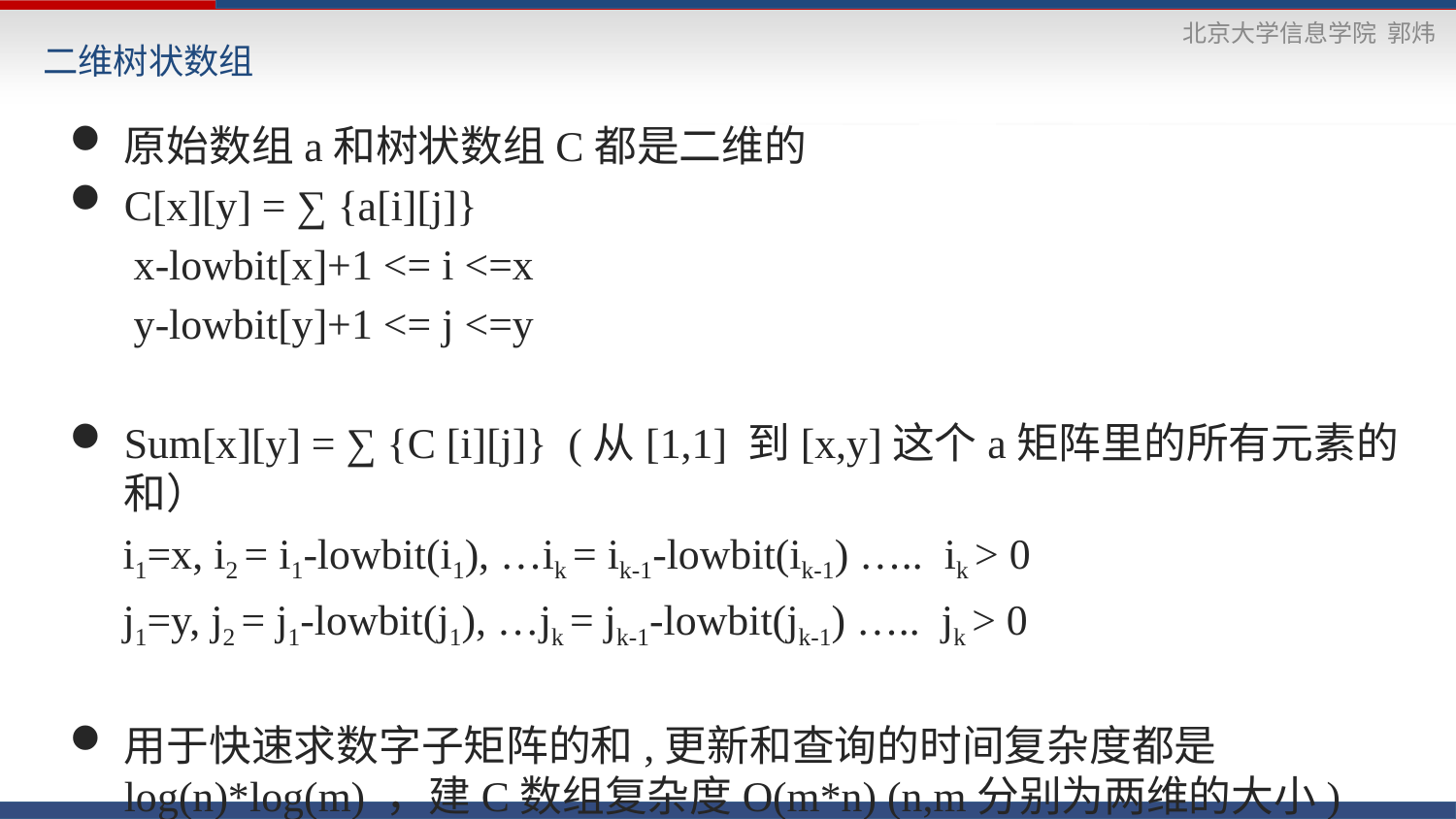

# 二维树状数组
原始数组a和树状数组C都是二维的
C[x][y] = ∑ {a[i][j]}
      x-lowbit[x]+1 <= i <=x
      y-lowbit[y]+1 <= j <=y

Sum[x][y] = ∑ {C [i][j]}  (从[1,1] 到[x,y]这个a矩阵里的所有元素的和）
     i1=x, i2 = i1-lowbit(i1), …ik = ik-1-lowbit(ik-1) …..  ik > 0
     j1=y, j2 = j1-lowbit(j1), …jk = jk-1-lowbit(jk-1) …..  jk > 0

用于快速求数字子矩阵的和,更新和查询的时间复杂度都是log(n)*log(m) ，建C数组复杂度O(m*n) (n,m分别为两维的大小)